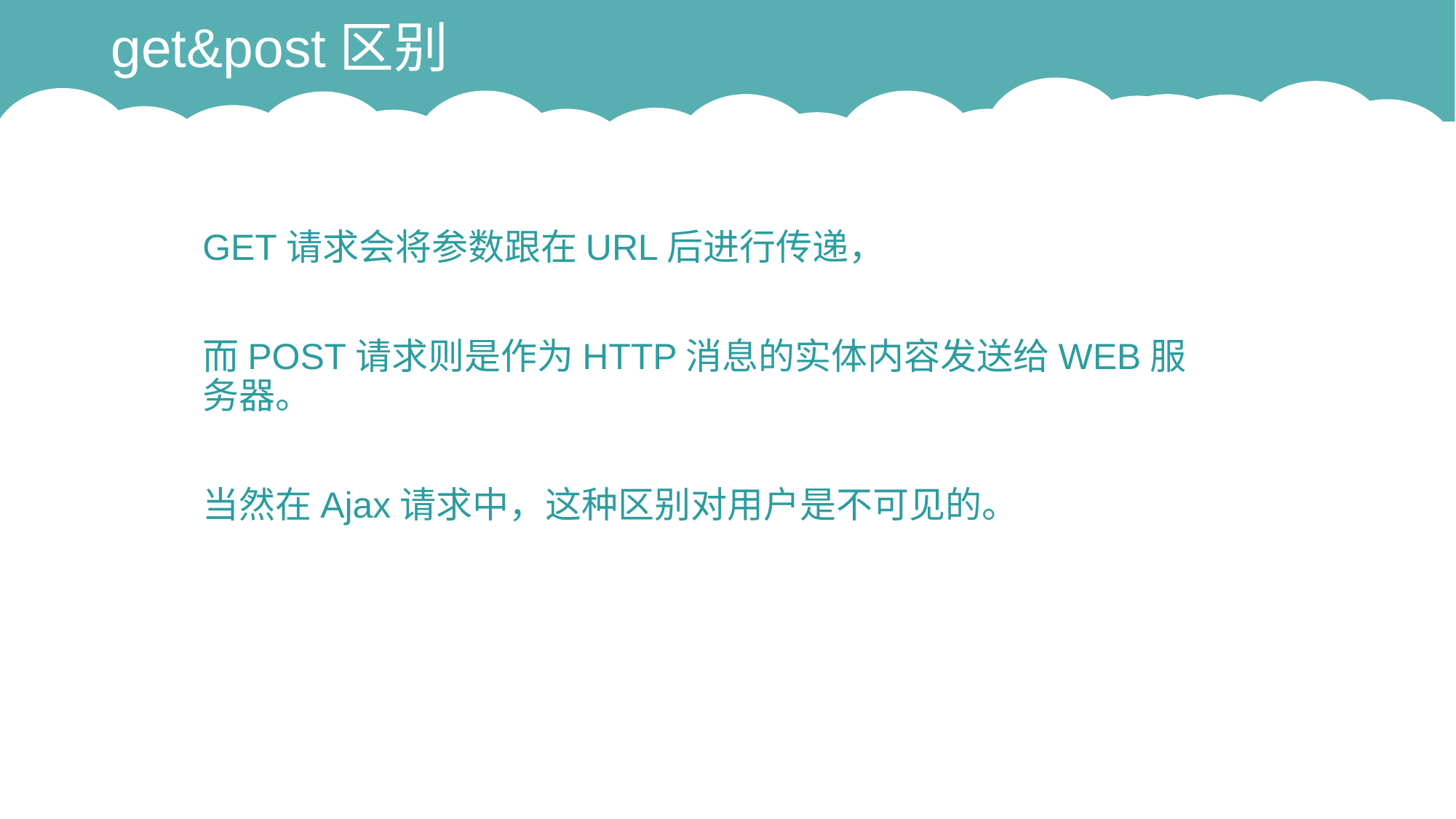

# get&post区别
GET请求会将参数跟在URL后进行传递，

而POST请求则是作为HTTP消息的实体内容发送给WEB服务器。

当然在Ajax请求中，这种区别对用户是不可见的。